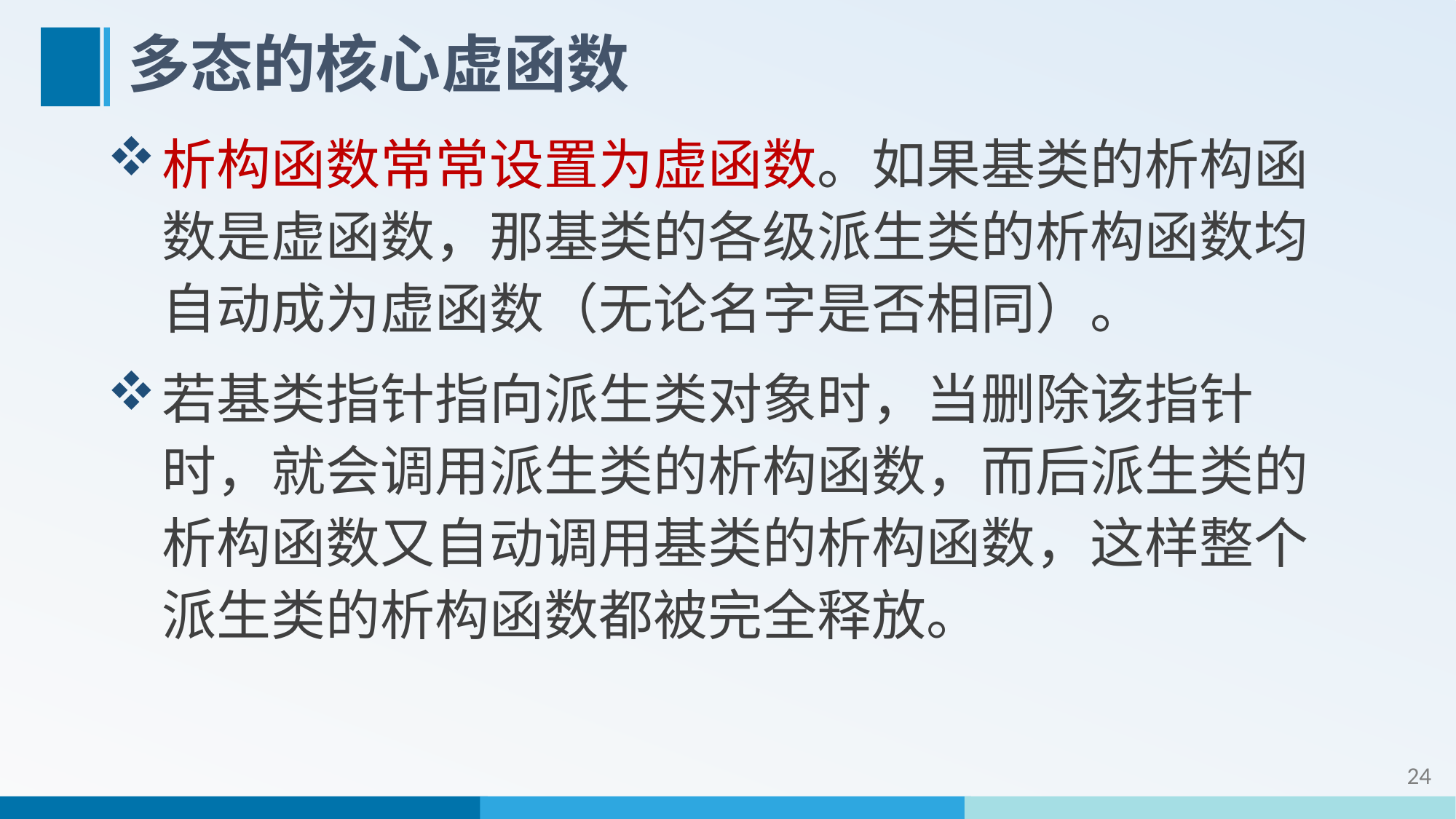

# 多态的核心虚函数
析构函数常常设置为虚函数。如果基类的析构函数是虚函数，那基类的各级派生类的析构函数均自动成为虚函数（无论名字是否相同）。
若基类指针指向派生类对象时，当删除该指针时，就会调用派生类的析构函数，而后派生类的析构函数又自动调用基类的析构函数，这样整个派生类的析构函数都被完全释放。